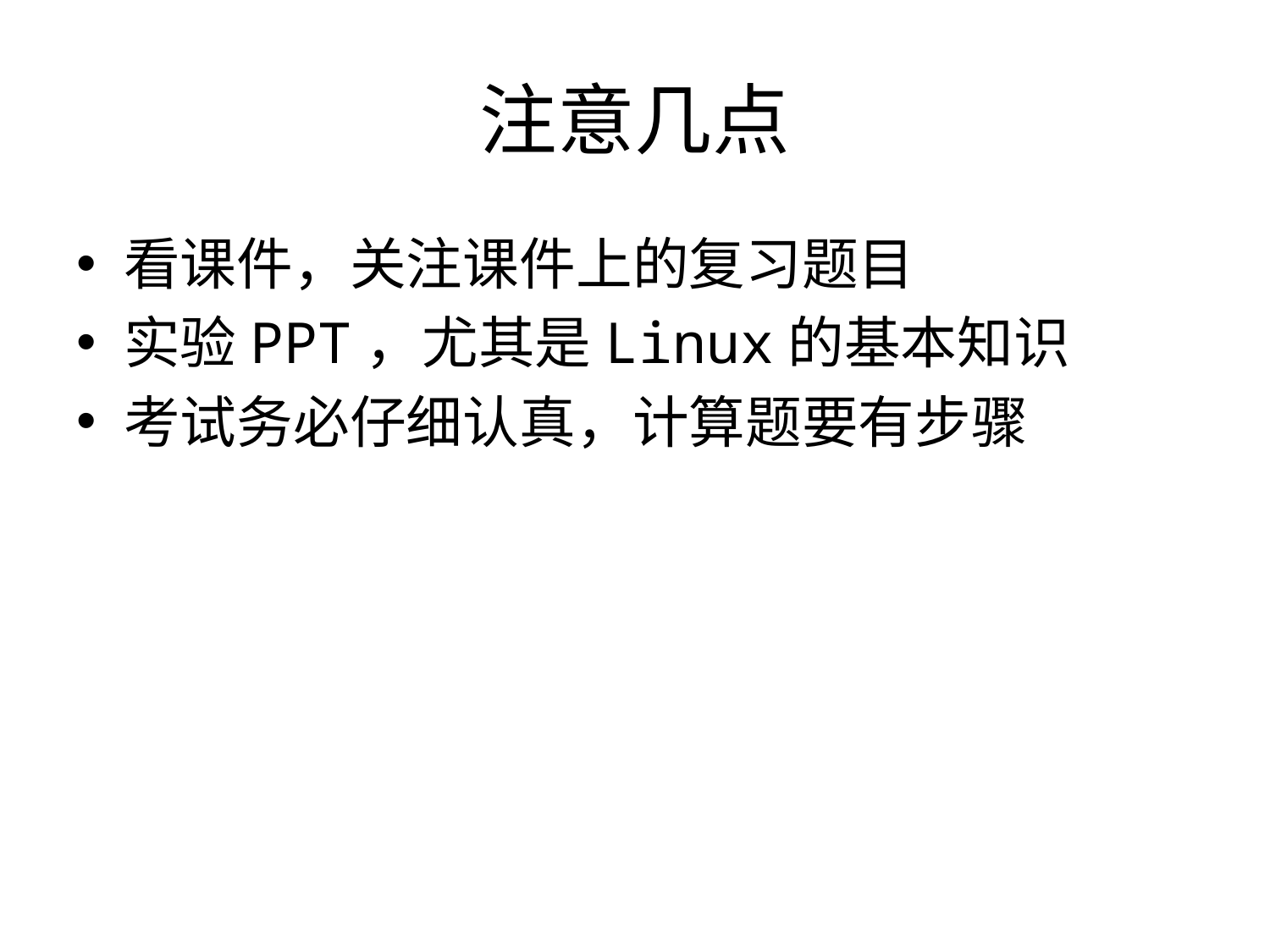

# 注意几点
看课件，关注课件上的复习题目
实验PPT，尤其是Linux的基本知识
考试务必仔细认真，计算题要有步骤